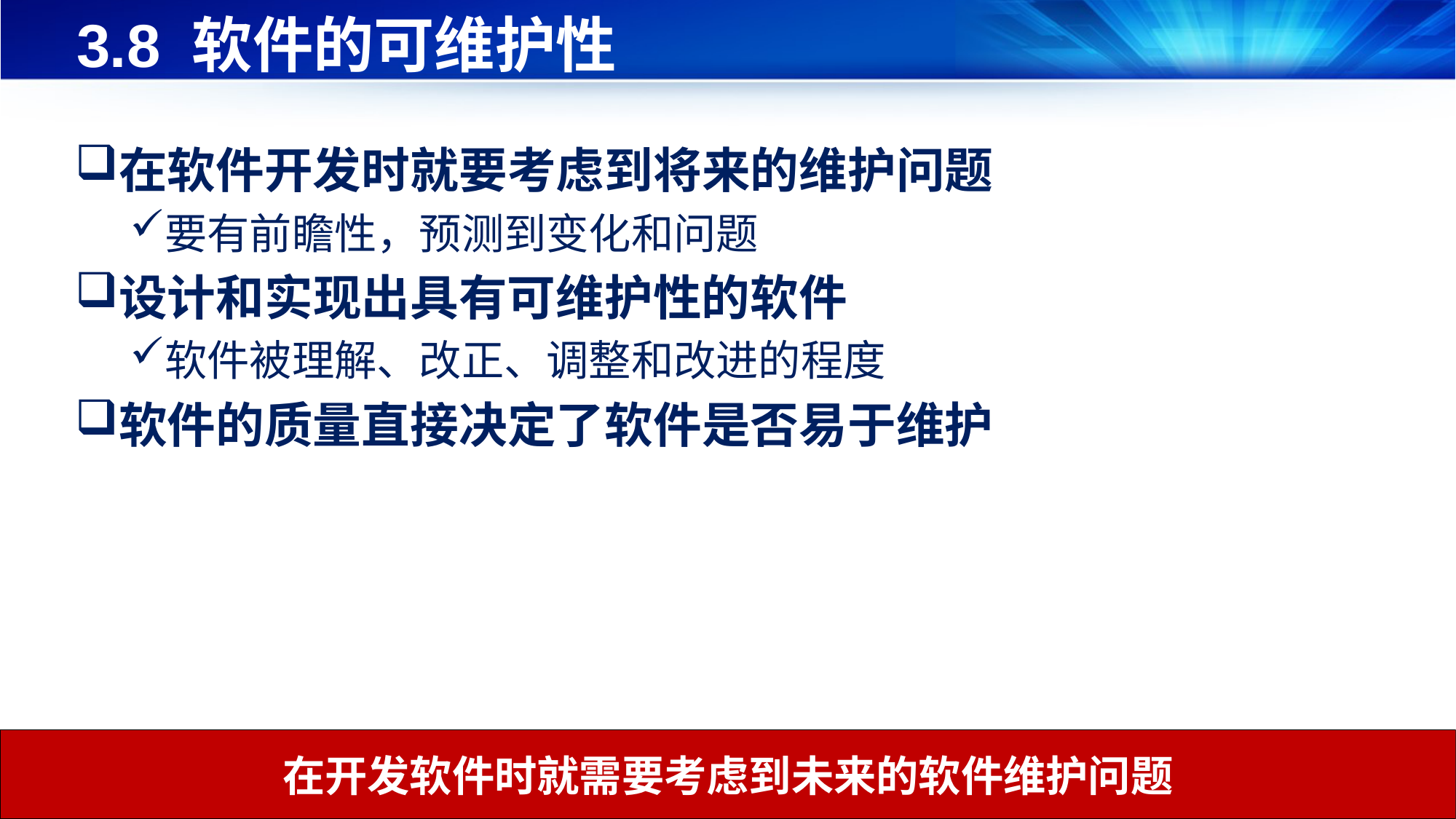

# 3.8 软件的可维护性
在软件开发时就要考虑到将来的维护问题
要有前瞻性，预测到变化和问题
设计和实现出具有可维护性的软件
软件被理解、改正、调整和改进的程度
软件的质量直接决定了软件是否易于维护

在开发软件时就需要考虑到未来的软件维护问题